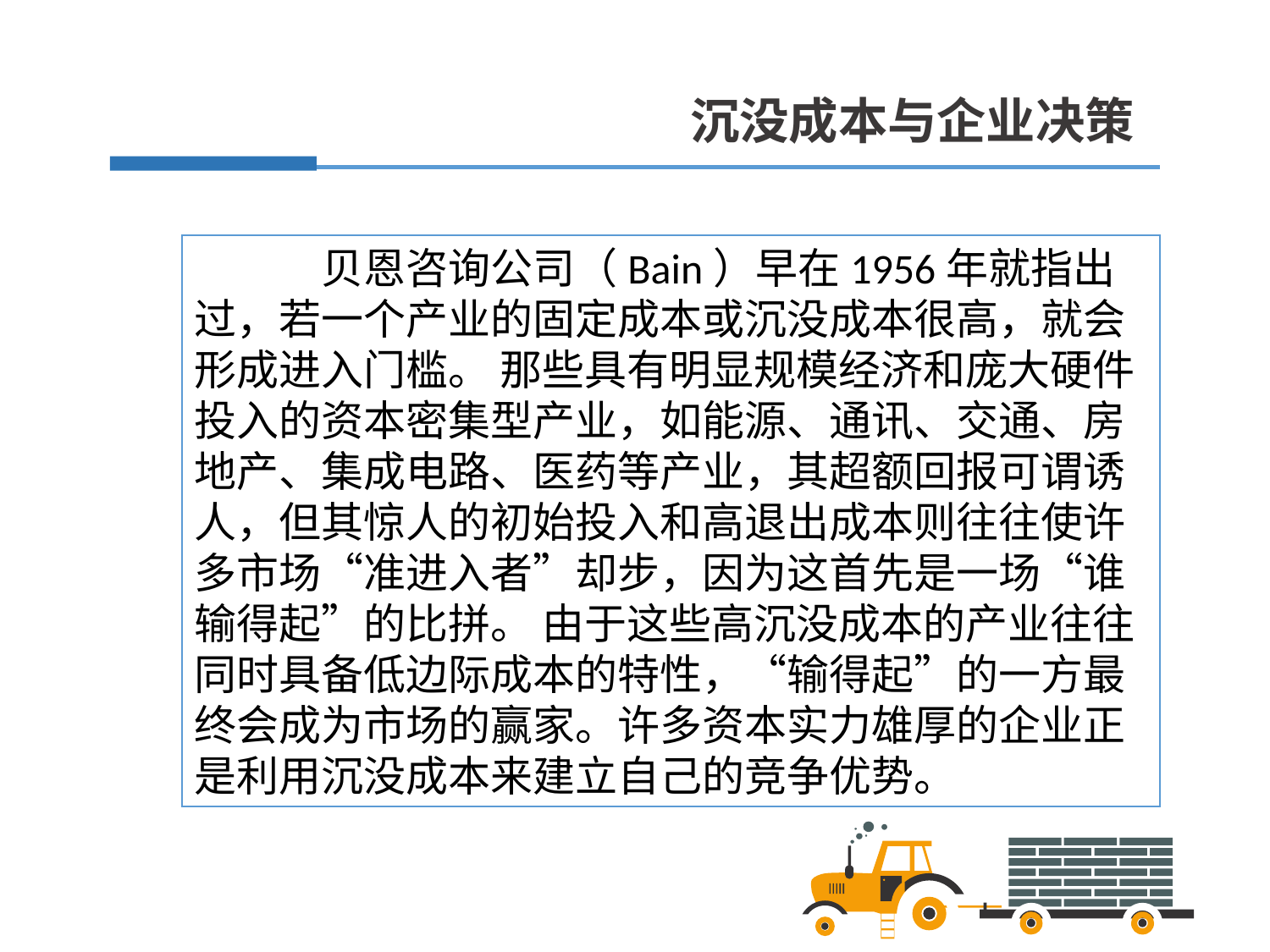

沉没成本与企业决策

	贝恩咨询公司（Bain）早在1956年就指出过，若一个产业的固定成本或沉没成本很高，就会形成进入门槛。 那些具有明显规模经济和庞大硬件投入的资本密集型产业，如能源、通讯、交通、房地产、集成电路、医药等产业，其超额回报可谓诱人，但其惊人的初始投入和高退出成本则往往使许多市场“准进入者”却步，因为这首先是一场“谁输得起”的比拼。 由于这些高沉没成本的产业往往同时具备低边际成本的特性，“输得起”的一方最终会成为市场的赢家。许多资本实力雄厚的企业正是利用沉没成本来建立自己的竞争优势。